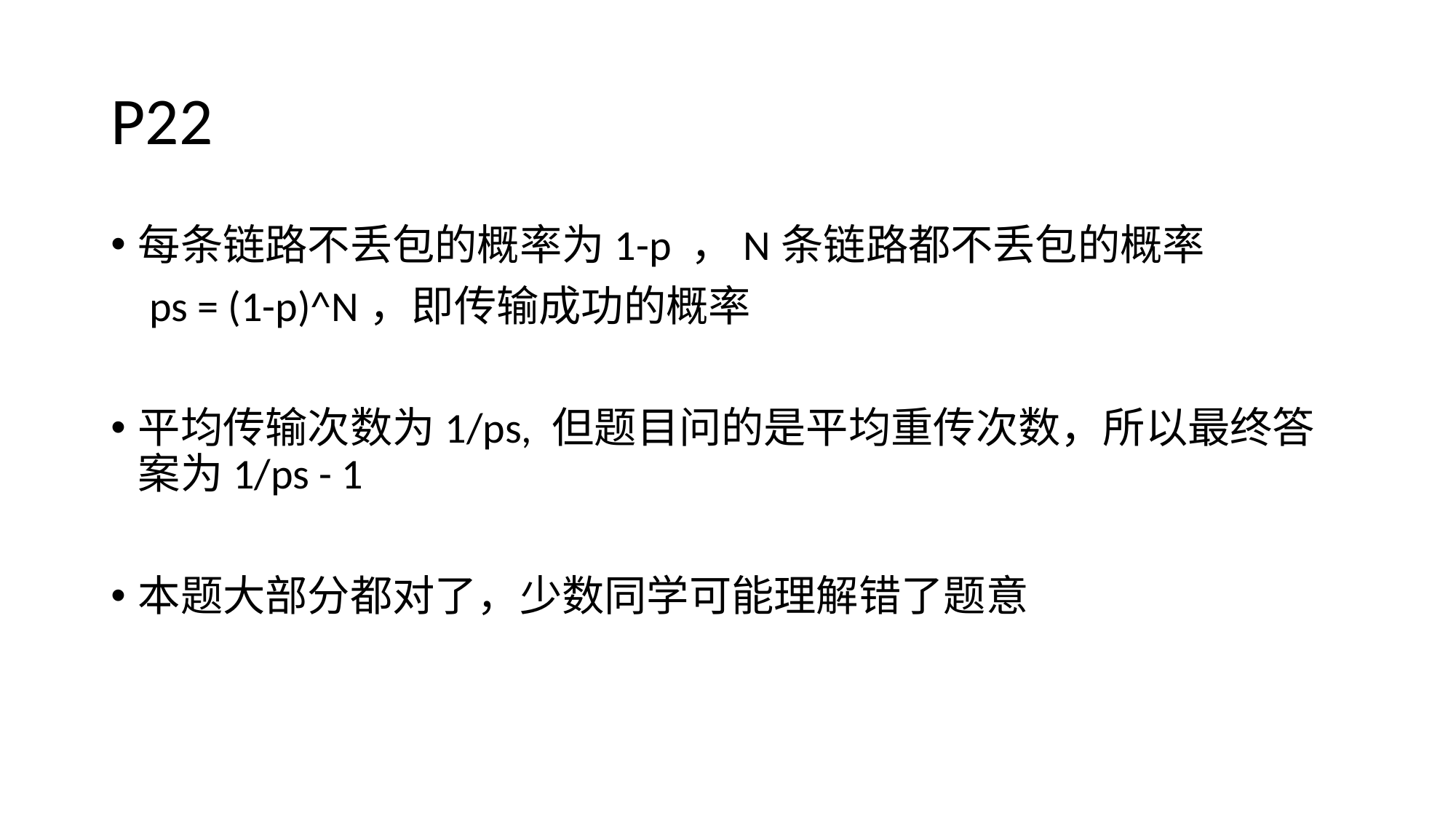

# P22
每条链路不丢包的概率为1-p ，N条链路都不丢包的概率
    ps = (1-p)^N，即传输成功的概率

平均传输次数为1/ps, 但题目问的是平均重传次数，所以最终答案为1/ps - 1

本题大部分都对了，少数同学可能理解错了题意